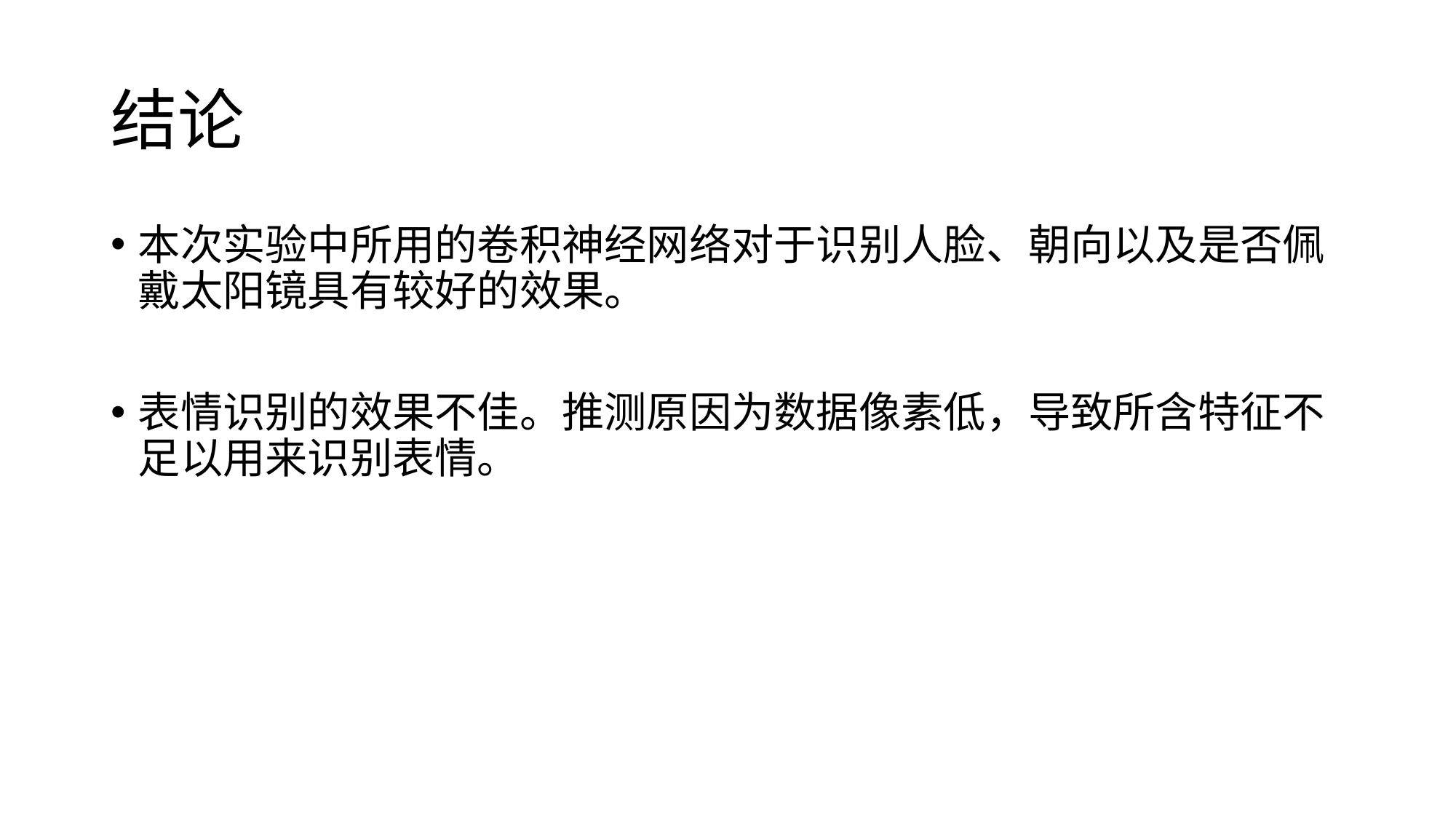

# 结论
本次实验中所用的卷积神经网络对于识别人脸、朝向以及是否佩戴太阳镜具有较好的效果。

表情识别的效果不佳。推测原因为数据像素低，导致所含特征不足以用来识别表情。